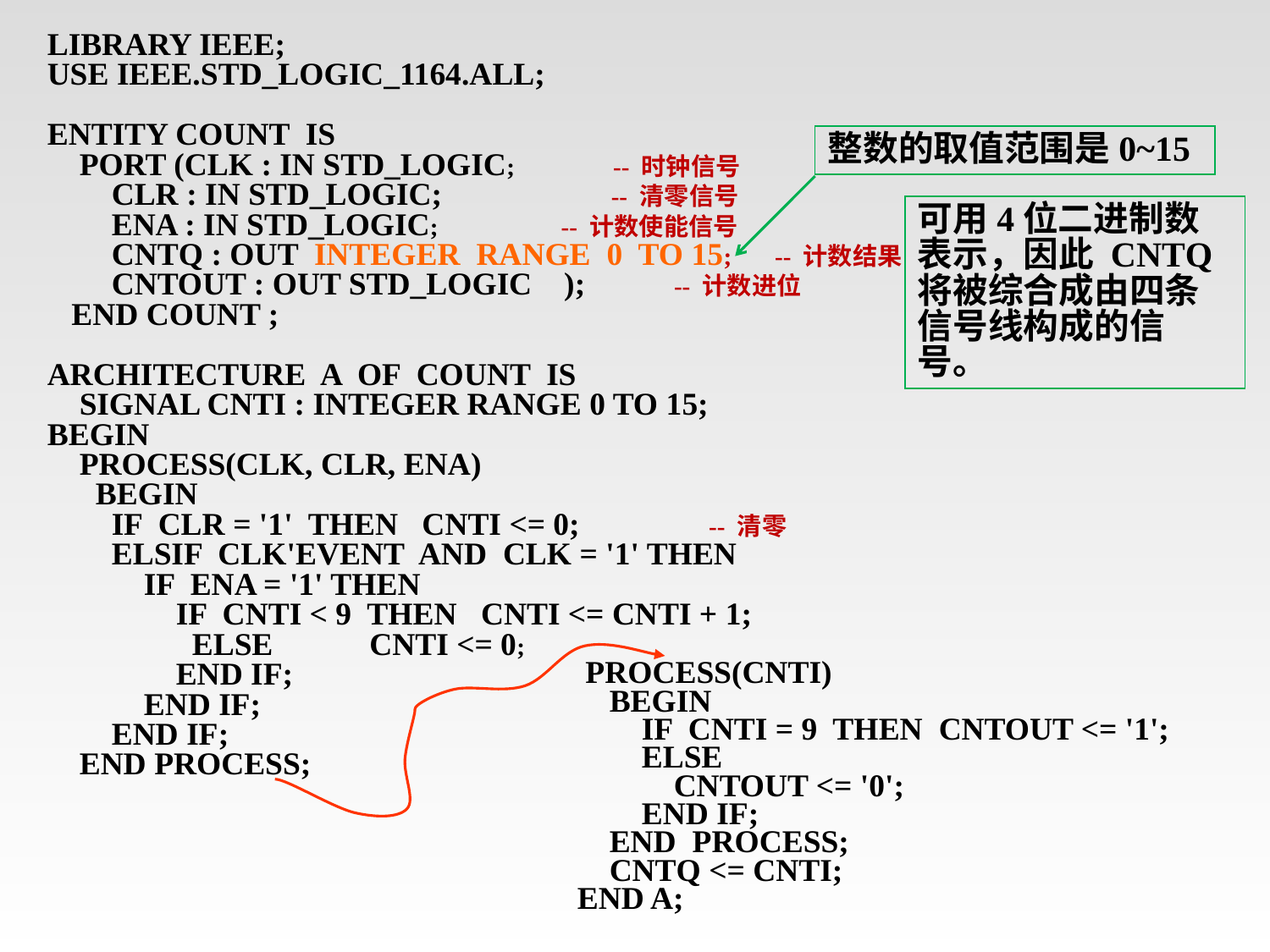

LIBRARY IEEE;
USE IEEE.STD_LOGIC_1164.ALL;

ENTITY COUNT  IS
    PORT (CLK : IN STD_LOGIC;                -- 时钟信号
        CLR : IN STD_LOGIC;                     -- 清零信号
        ENA : IN STD_LOGIC;                    -- 计数使能信号
        CNTQ : OUT  INTEGER  RANGE  0  TO 15;       -- 计数结果
        CNTOUT : OUT STD_LOGIC    );           -- 计数进位
   END COUNT ;

ARCHITECTURE  A  OF  COUNT  IS
    SIGNAL CNTI : INTEGER RANGE 0 TO 15;
BEGIN
    PROCESS(CLK, CLR, ENA)
      BEGIN
        IF  CLR = '1'  THEN   CNTI <= 0;                -- 清零
        ELSIF  CLK'EVENT  AND  CLK = '1' THEN
            IF  ENA = '1' THEN
                IF  CNTI < 9  THEN   CNTI <= CNTI + 1;
                  ELSE            CNTI <= 0;
                END IF;
            END IF;
        END IF;
    END PROCESS;
整数的取值范围是0~15
可用4位二进制数表示，因此 CNTQ 将被综合成由四条信号线构成的信号。

 PROCESS(CNTI)
    BEGIN
        IF  CNTI = 9  THEN  CNTOUT <= '1';
        ELSE
            CNTOUT <= '0';
        END IF;
    END  PROCESS;
    CNTQ <= CNTI;
END A;